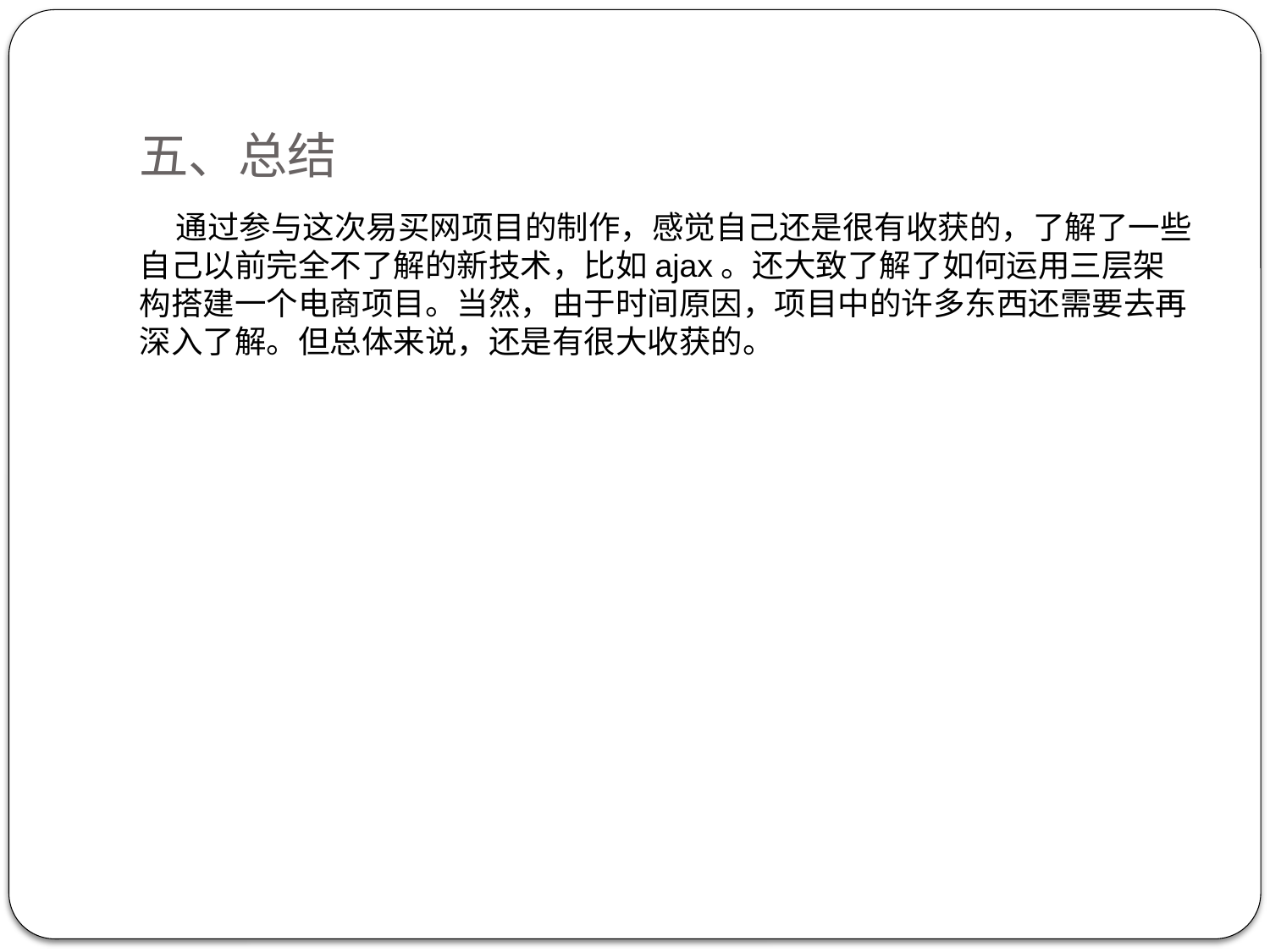

# 五、总结
    通过参与这次易买网项目的制作，感觉自己还是很有收获的，了解了一些自己以前完全不了解的新技术，比如ajax。还大致了解了如何运用三层架构搭建一个电商项目。当然，由于时间原因，项目中的许多东西还需要去再深入了解。但总体来说，还是有很大收获的。